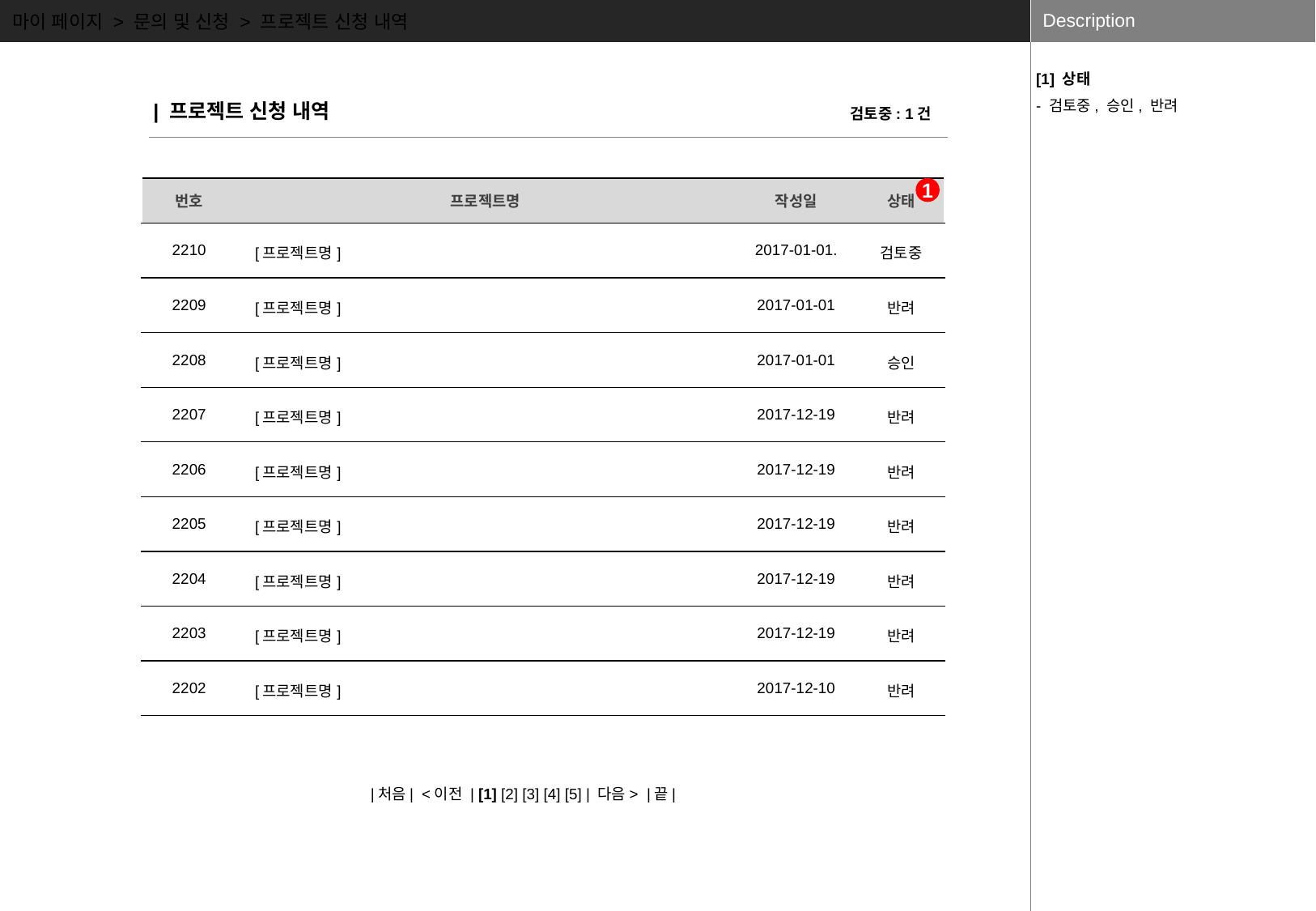

마이 페이지 > 문의 및 신청 > 프로젝트 신청 내역

[1] 상태
- 검토중, 승인, 반려

| 프로젝트 신청 내역
검토중: 1건
| 번호 | 프로젝트명 | 작성일 | 상태 |
| --- | --- | --- | --- |
| 2210 | [프로젝트명] | 2017-01-01. | 검토중 |
| 2209 | [프로젝트명] | 2017-01-01 | 반려 |
| 2208 | [프로젝트명] | 2017-01-01 | 승인 |
| 2207 | [프로젝트명] | 2017-12-19 | 반려 |
| 2206 | [프로젝트명] | 2017-12-19 | 반려 |
| 2205 | [프로젝트명] | 2017-12-19 | 반려 |
| 2204 | [프로젝트명] | 2017-12-19 | 반려 |
| 2203 | [프로젝트명] | 2017-12-19 | 반려 |
| 2202 | [프로젝트명] | 2017-12-10 | 반려 |
1
|처음|  <이전 | [1] [2] [3] [4] [5] | 다음>  |끝|